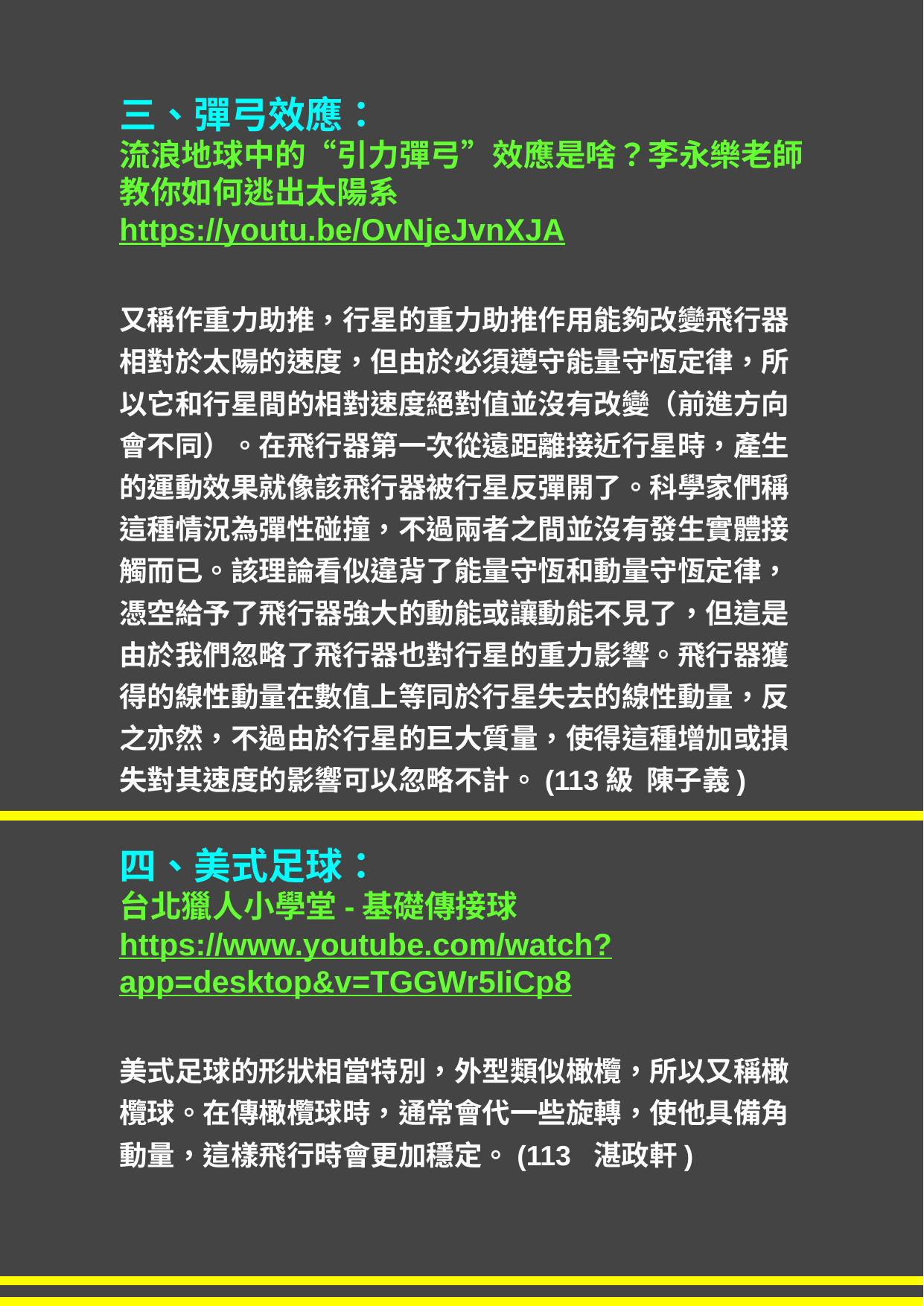

三、彈弓效應：
流浪地球中的“引力彈弓”效應是啥？李永樂老師教你如何逃出太陽系
https://youtu.be/OvNjeJvnXJA

又稱作重力助推，行星的重力助推作用能夠改變飛行器相對於太陽的速度，但由於必須遵守能量守恆定律，所以它和行星間的相對速度絕對值並沒有改變（前進方向會不同）。在飛行器第一次從遠距離接近行星時，產生的運動效果就像該飛行器被行星反彈開了。科學家們稱這種情況為彈性碰撞，不過兩者之間並沒有發生實體接觸而已。該理論看似違背了能量守恆和動量守恆定律，憑空給予了飛行器強大的動能或讓動能不見了，但這是由於我們忽略了飛行器也對行星的重力影響。飛行器獲得的線性動量在數值上等同於行星失去的線性動量，反之亦然，不過由於行星的巨大質量，使得這種增加或損失對其速度的影響可以忽略不計。(113級  陳子義)
四、美式足球：
台北獵人小學堂-基礎傳接球
https://www.youtube.com/watch?app=desktop&v=TGGWr5IiCp8

美式足球的形狀相當特別，外型類似橄欖，所以又稱橄欖球。在傳橄欖球時，通常會代一些旋轉，使他具備角動量，這樣飛行時會更加穩定。(113  湛政軒)